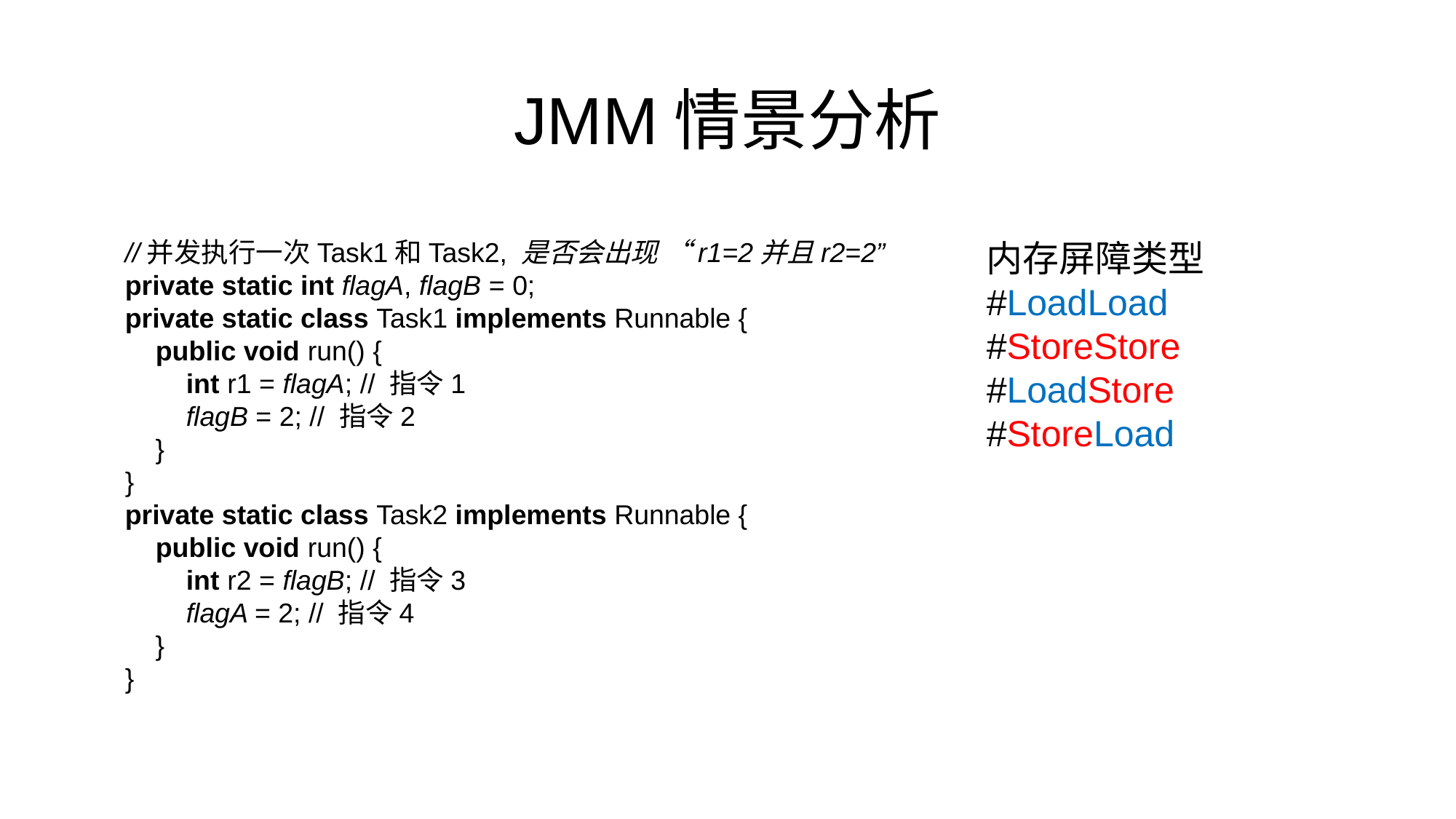

# JMM情景分析
//并发执行一次Task1和Task2, 是否会出现 “r1=2并且r2=2”
private static int flagA, flagB = 0;
private static class Task1 implements Runnable {
    public void run() {
        int r1 = flagA; // 指令1
        flagB = 2; // 指令2
    }
}
private static class Task2 implements Runnable {
    public void run() {
        int r2 = flagB; // 指令3
        flagA = 2; // 指令4
    }
}
内存屏障类型
#LoadLoad
#StoreStore
#LoadStore
#StoreLoad